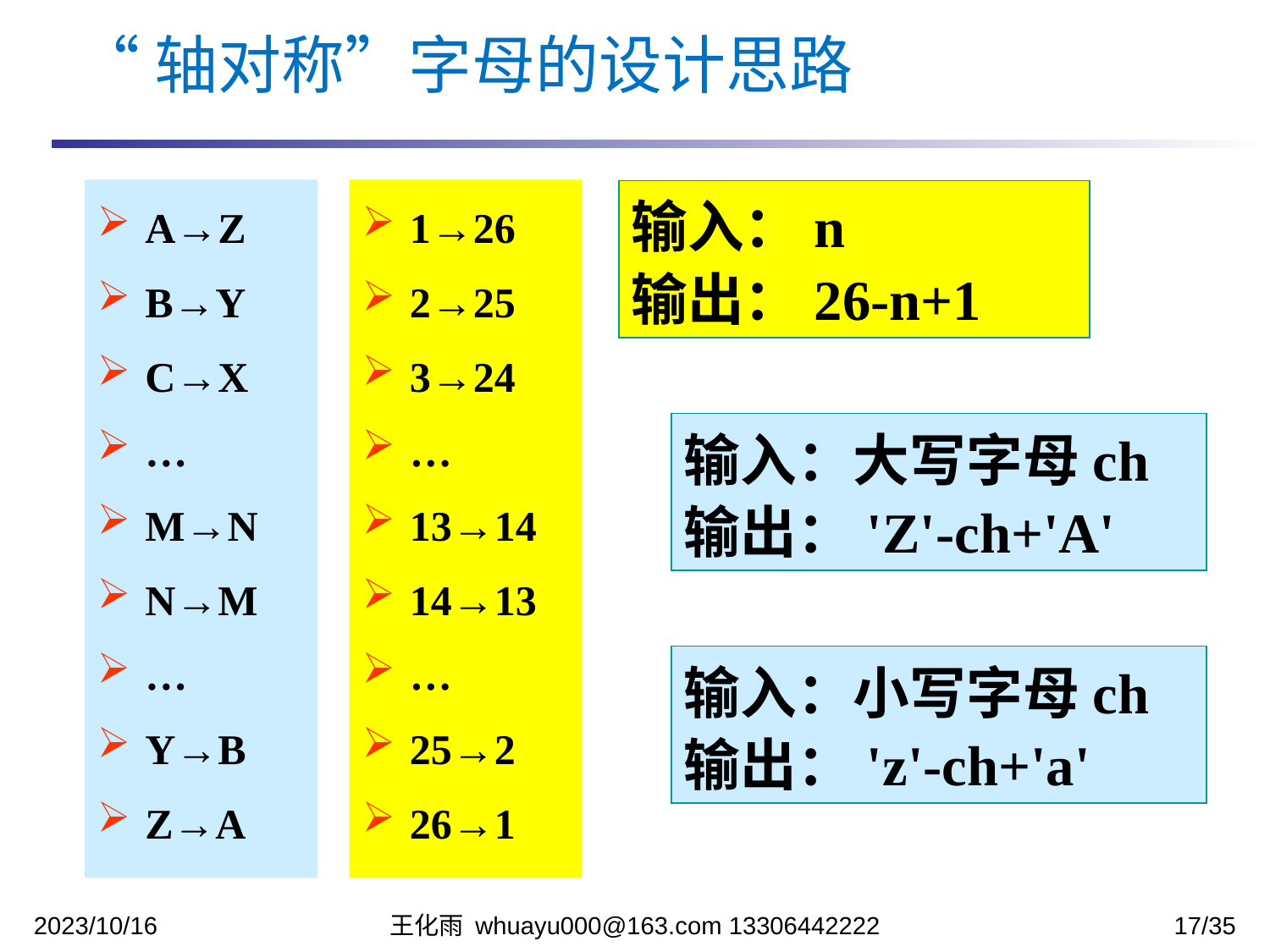

“轴对称”字母的设计思路
输入：n
输出：26-n+1
A→Z
B→Y
C→X
…
M→N
N→M
…
Y→B
Z→A
1→26
2→25
3→24
…
13→14
14→13
…
25→2
26→1
输入：大写字母ch
输出：'Z'-ch+'A'
输入：小写字母ch
输出：'z'-ch+'a'
2023/10/16
王化雨 whuayu000@163.com 13306442222
17/35